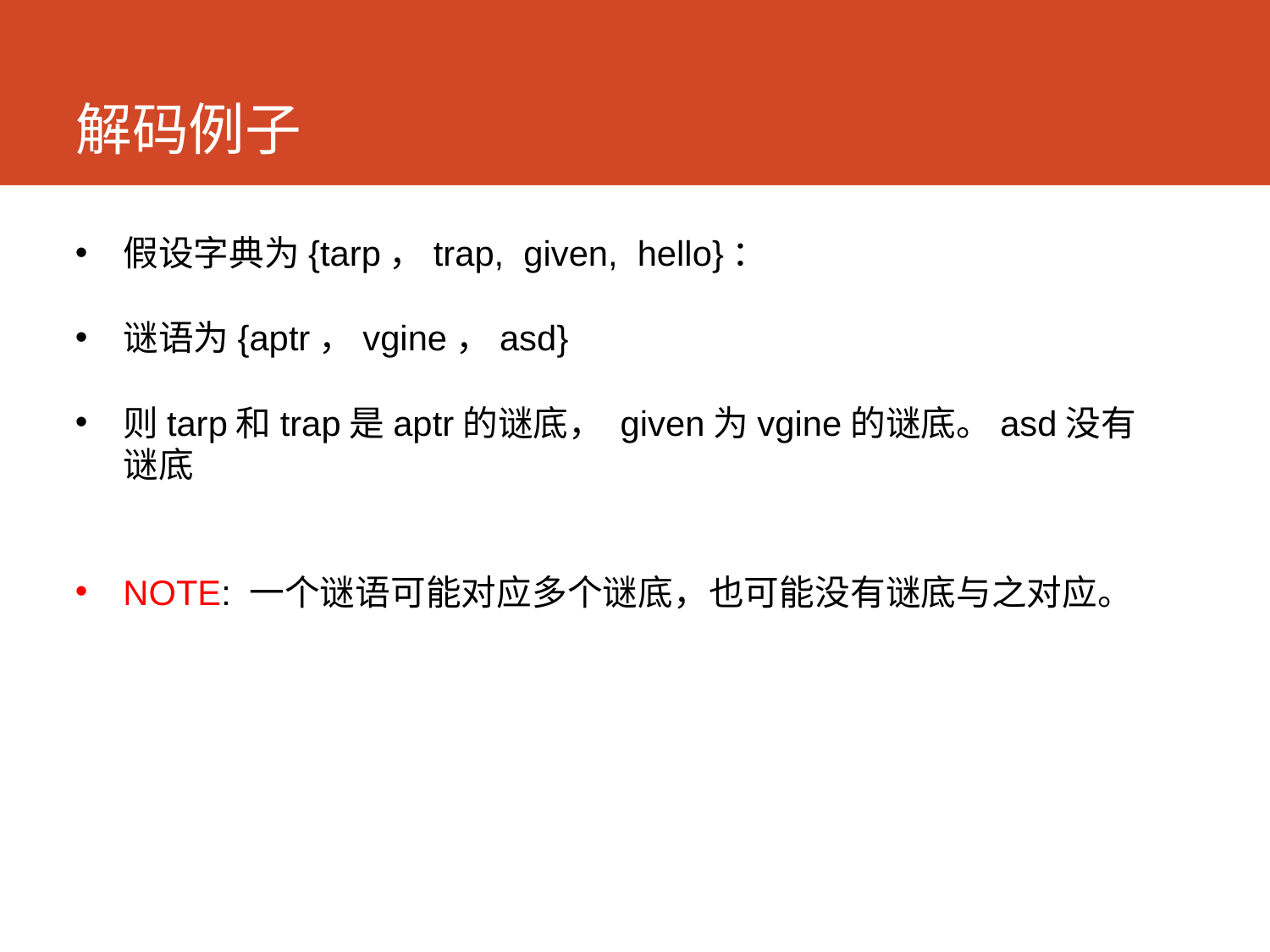

# 解码例子
假设字典为{tarp，trap,  given,  hello}：

谜语为{aptr，vgine，asd}

则tarp和trap是aptr的谜底， given为vgine的谜底。asd没有谜底

NOTE: 一个谜语可能对应多个谜底，也可能没有谜底与之对应。